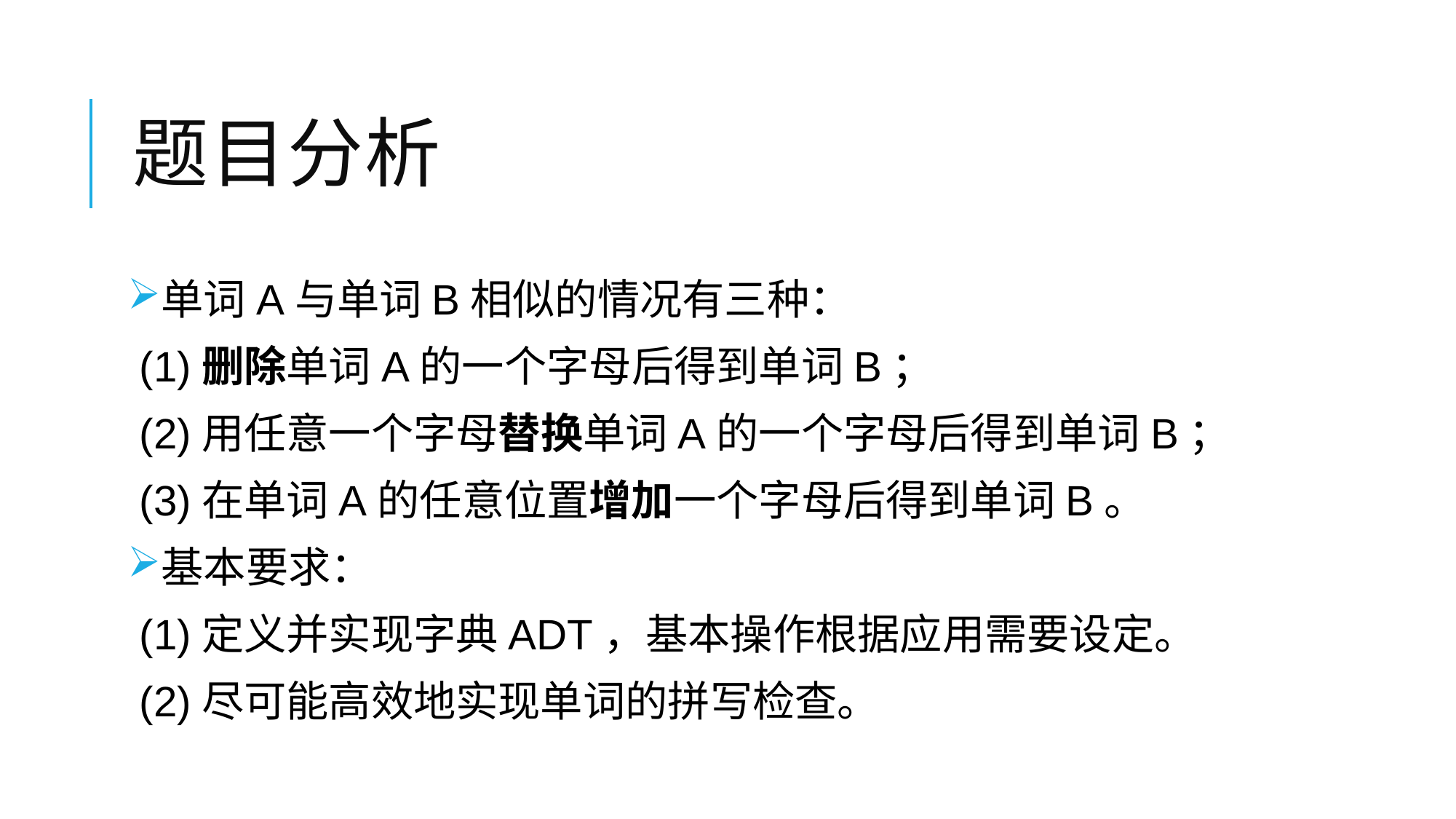

# 题目分析
单词A与单词B相似的情况有三种：
(1)删除单词A的一个字母后得到单词B；
(2)用任意一个字母替换单词A的一个字母后得到单词B；
(3)在单词A的任意位置增加一个字母后得到单词B。
基本要求：
(1)定义并实现字典ADT，基本操作根据应用需要设定。
(2)尽可能高效地实现单词的拼写检查。